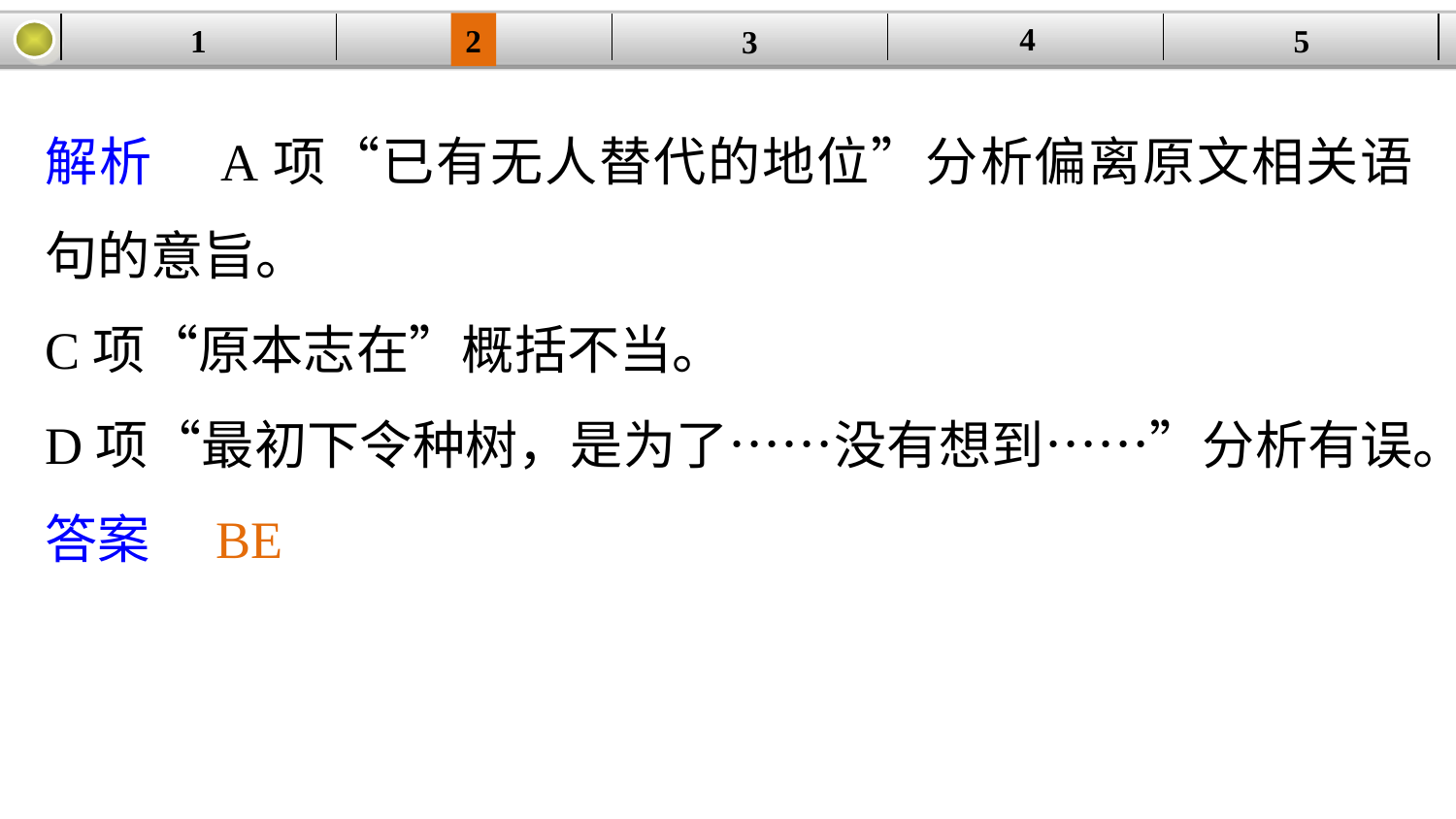

4

1
2
5
|  |  |  |  |  |
| --- | --- | --- | --- | --- |
3

解析　A项“已有无人替代的地位”分析偏离原文相关语句的意旨。
C项“原本志在”概括不当。
D项“最初下令种树，是为了……没有想到……”分析有误。
答案　BE